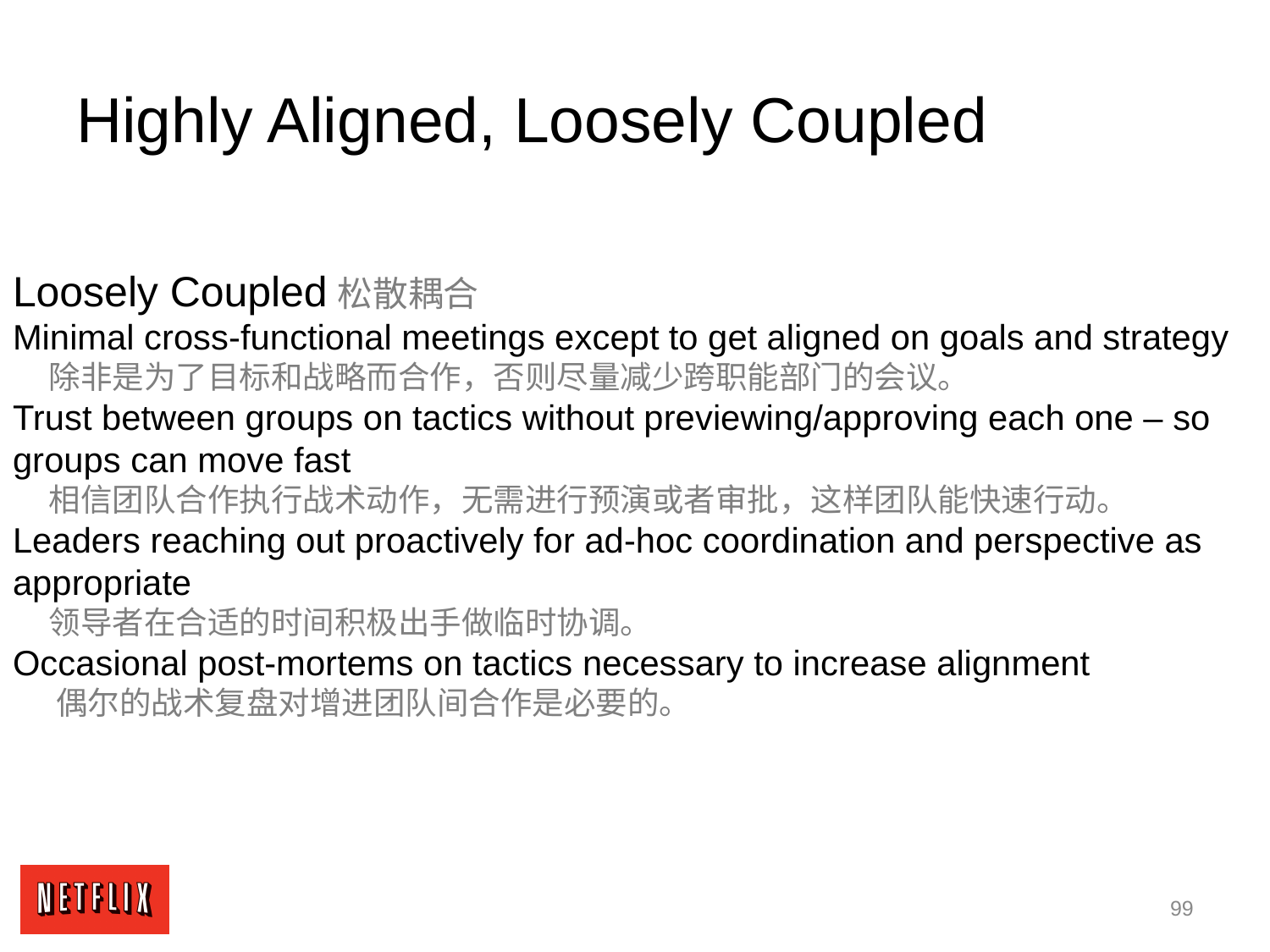

Highly Aligned, Loosely Coupled
Loosely Coupled松散耦合
Minimal cross-functional meetings except to get aligned on goals and strategy
    除非是为了目标和战略而合作，否则尽量减少跨职能部门的会议。
Trust between groups on tactics without previewing/approving each one – so groups can move fast
    相信团队合作执行战术动作，无需进行预演或者审批，这样团队能快速行动。
Leaders reaching out proactively for ad-hoc coordination and perspective as appropriate
    领导者在合适的时间积极出手做临时协调。
Occasional post-mortems on tactics necessary to increase alignment
     偶尔的战术复盘对增进团队间合作是必要的。

99